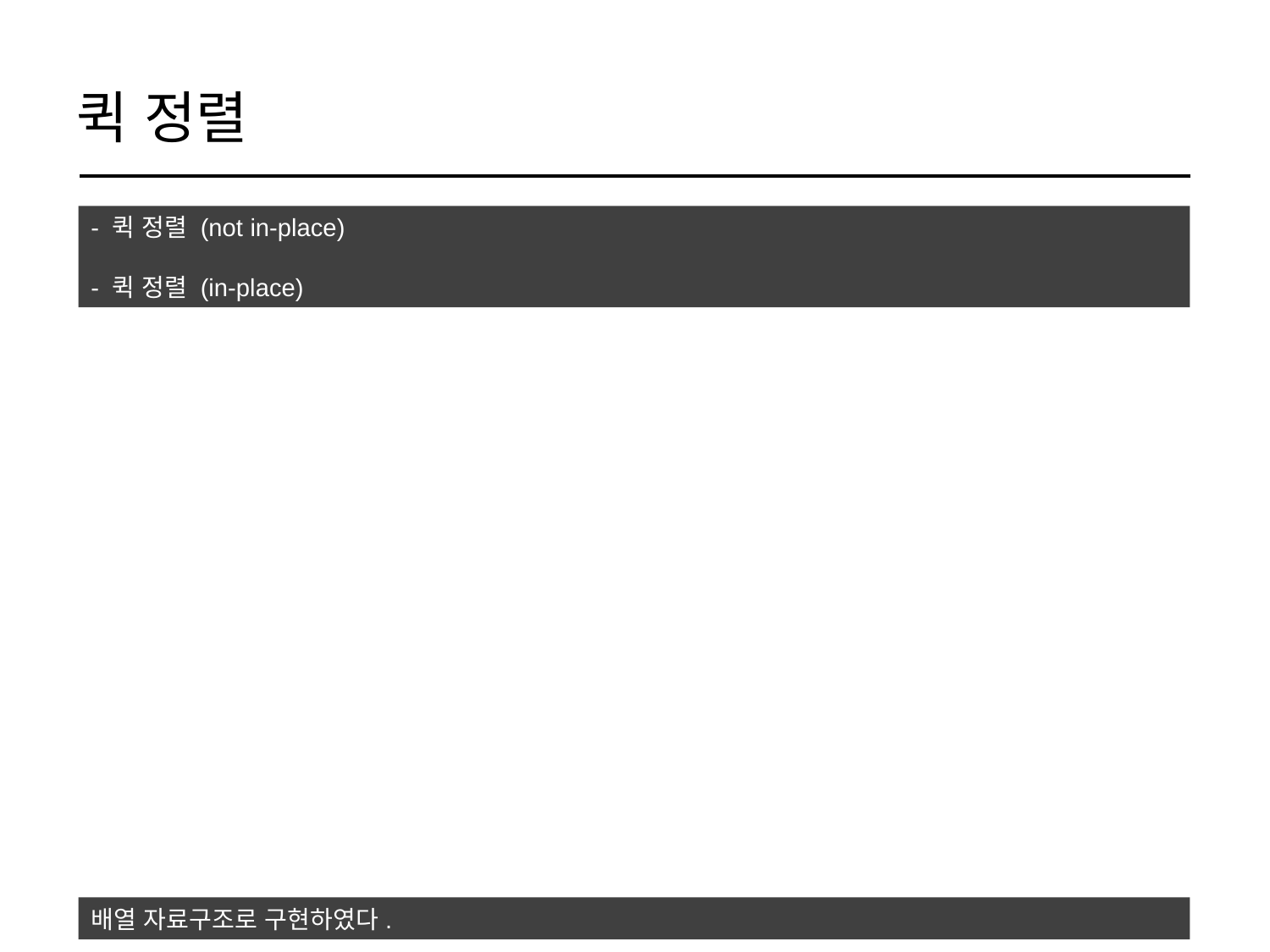

# 퀵 정렬
- 퀵 정렬 (not in-place)
- 퀵 정렬 (in-place)
배열 자료구조로 구현하였다.